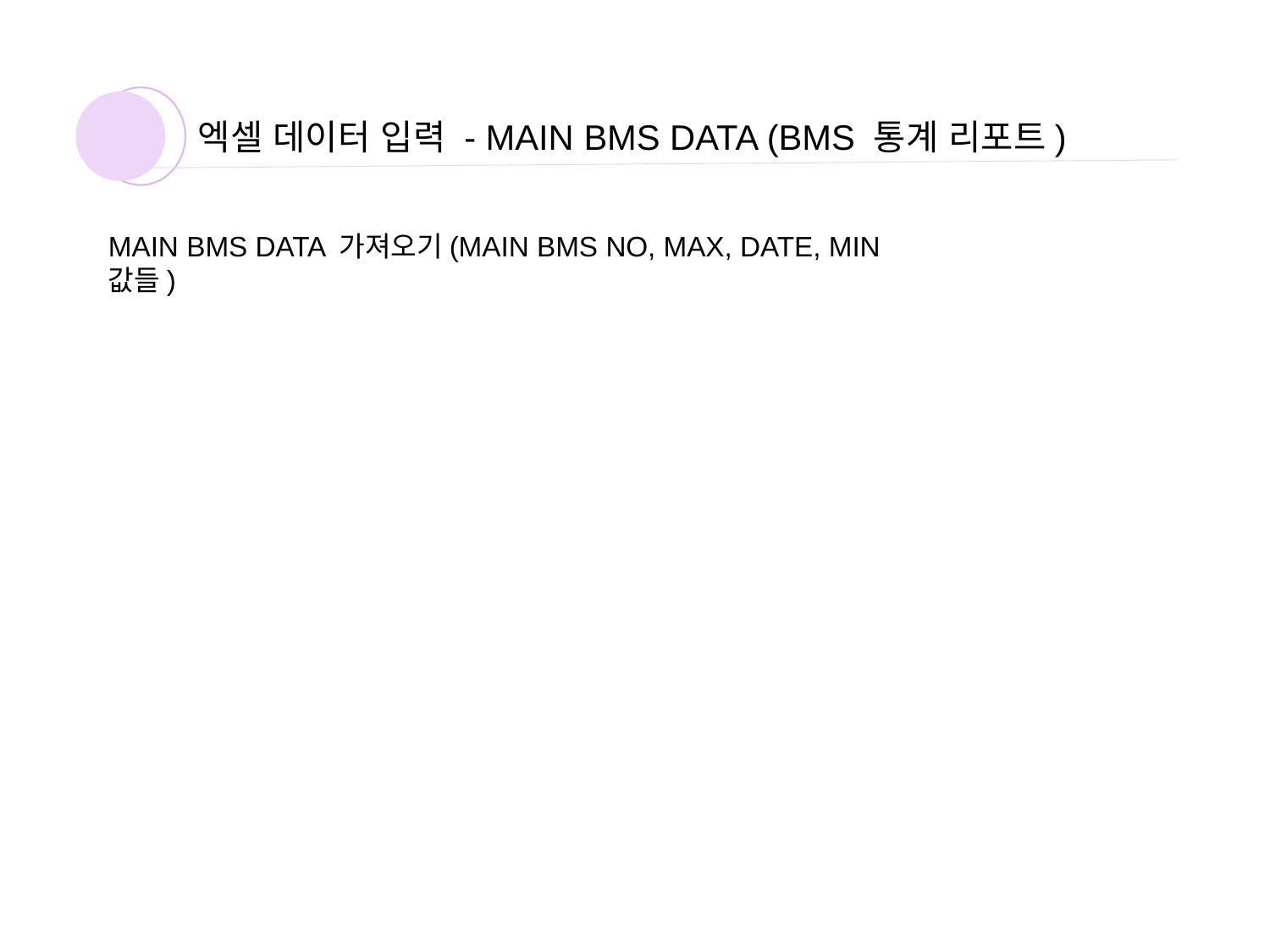

엑셀 데이터 입력 - MAIN BMS DATA (BMS 통계 리포트)
MAIN BMS DATA 가져오기(MAIN BMS NO, MAX, DATE, MIN 값들)